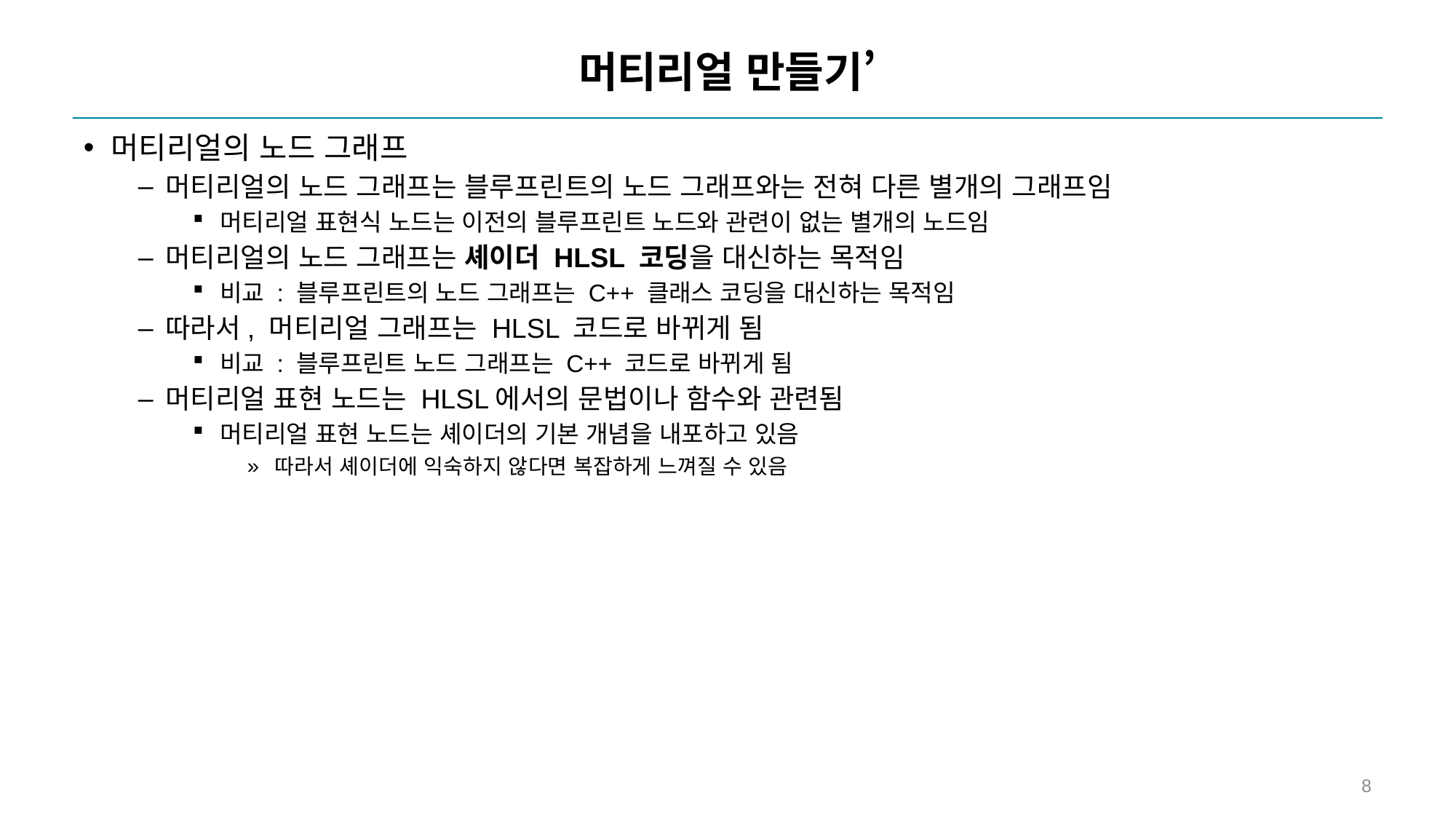

# 머티리얼 만들기’
머티리얼의 노드 그래프
머티리얼의 노드 그래프는 블루프린트의 노드 그래프와는 전혀 다른 별개의 그래프임
머티리얼 표현식 노드는 이전의 블루프린트 노드와 관련이 없는 별개의 노드임
머티리얼의 노드 그래프는 셰이더 HLSL 코딩을 대신하는 목적임
비교 : 블루프린트의 노드 그래프는 C++ 클래스 코딩을 대신하는 목적임
따라서, 머티리얼 그래프는 HLSL 코드로 바뀌게 됨
비교 : 블루프린트 노드 그래프는 C++ 코드로 바뀌게 됨
머티리얼 표현 노드는 HLSL에서의 문법이나 함수와 관련됨
머티리얼 표현 노드는 셰이더의 기본 개념을 내포하고 있음
따라서 셰이더에 익숙하지 않다면 복잡하게 느껴질 수 있음

8